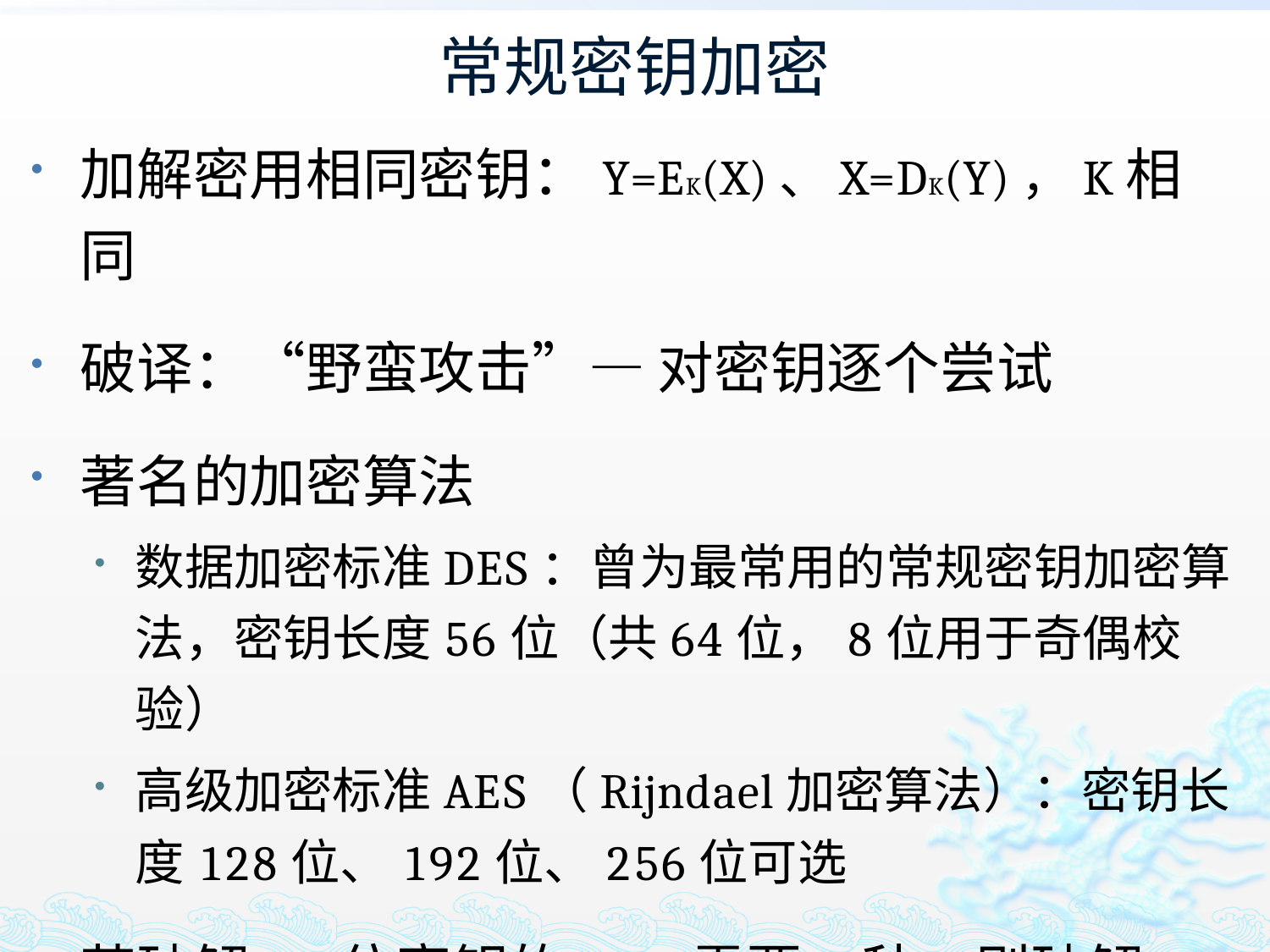

# 常规密钥加密
加解密用相同密钥：Y=EK(X)、X=DK(Y)，K相同
破译：“野蛮攻击”— 对密钥逐个尝试
著名的加密算法
数据加密标准DES：曾为最常用的常规密钥加密算法，密钥长度56位（共64位，8位用于奇偶校验）
高级加密标准AES（Rijndael加密算法）：密钥长度128位、192位、256位可选
若破解56位密钥的DES需要1秒，则破解128位密钥的AES需要大约149万亿年